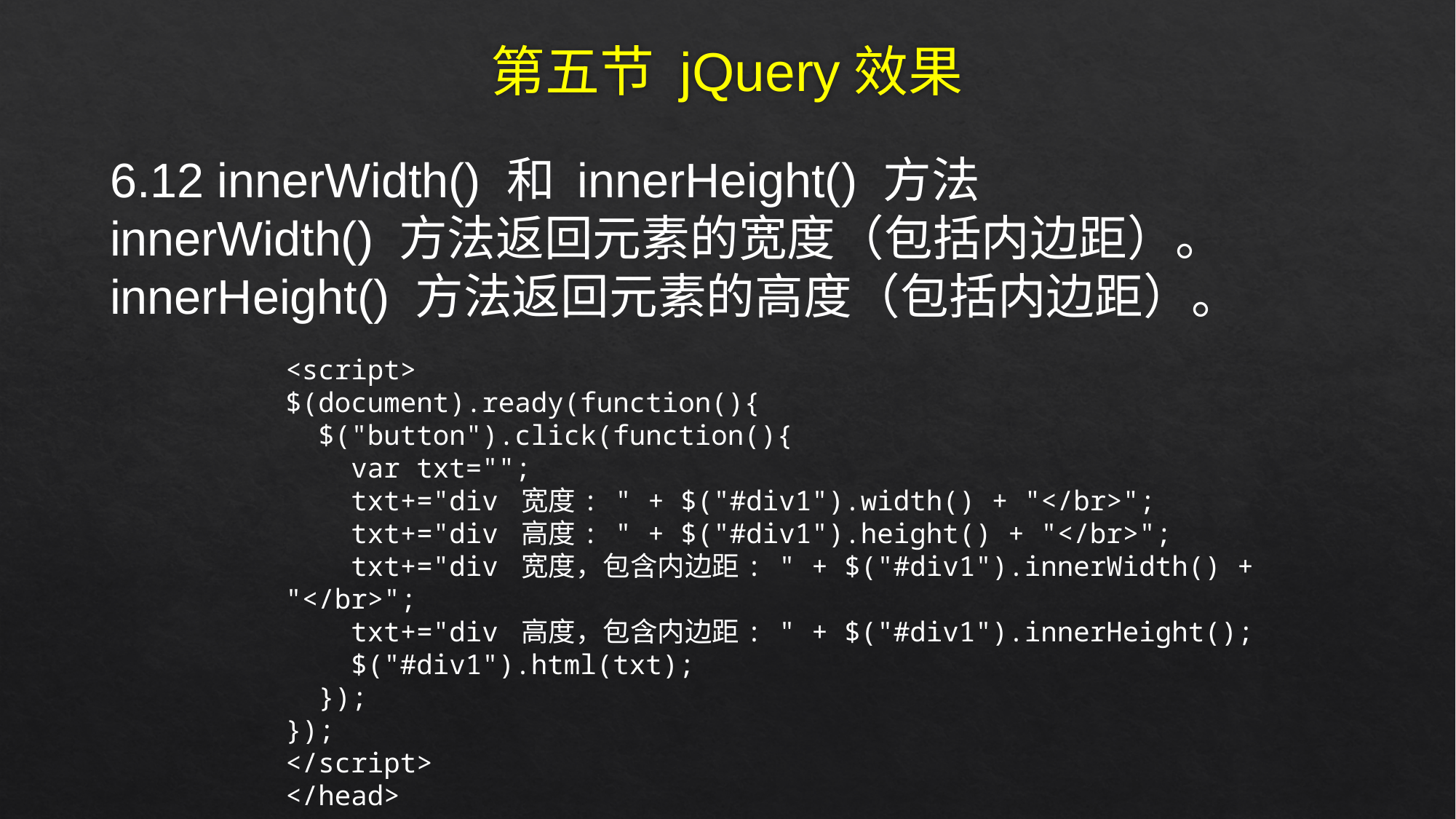

# 第五节 jQuery效果
6.12 innerWidth() 和 innerHeight() 方法
innerWidth() 方法返回元素的宽度（包括内边距）。
innerHeight() 方法返回元素的高度（包括内边距）。

<script>
$(document).ready(function(){
  $("button").click(function(){
    var txt="";
    txt+="div 宽度: " + $("#div1").width() + "</br>";
    txt+="div 高度: " + $("#div1").height() + "</br>";
    txt+="div 宽度，包含内边距: " + $("#div1").innerWidth() + "</br>";
    txt+="div 高度，包含内边距: " + $("#div1").innerHeight();
    $("#div1").html(txt);
  });
});
</script>
</head>

<body>
<div id="div1" style="height:100px;width:300px;padding:10px;margin:3px;border:1px solid blue;background-color:lightblue;"></div>
<br>

<button>显示 div 元素的尺寸</button>
<p>innerWidth() - 返回元素的宽度 (包含内边距)。</p>
<p>innerHeight() - 返回元素的高度 (包含内边距)。</p>

</body>